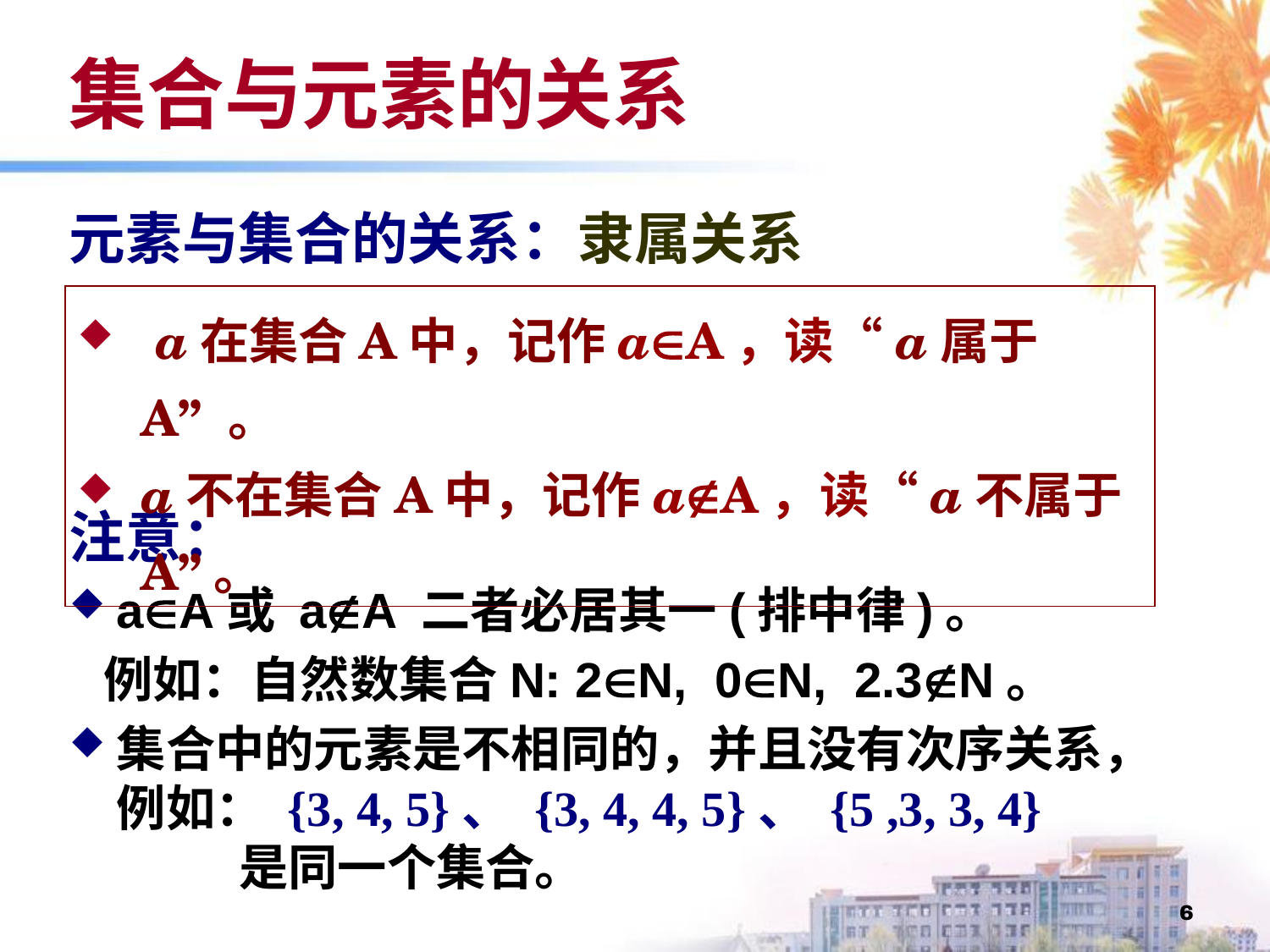

# 集合与元素的关系
元素与集合的关系：隶属关系

注意：
a∈A或 a∉A 二者必居其一(排中律)。
  例如：自然数集合N: 2∈N,  0∈N,  2.3∉N。
集合中的元素是不相同的，并且没有次序关系， 例如： {3, 4, 5}、 {3, 4, 4, 5}、 {5 ,3, 3, 4}                      是同一个集合。
 a在集合A中，记作a∈A，读“a属于A” 。
a不在集合A中，记作a∉A，读“a不属于A”。
6